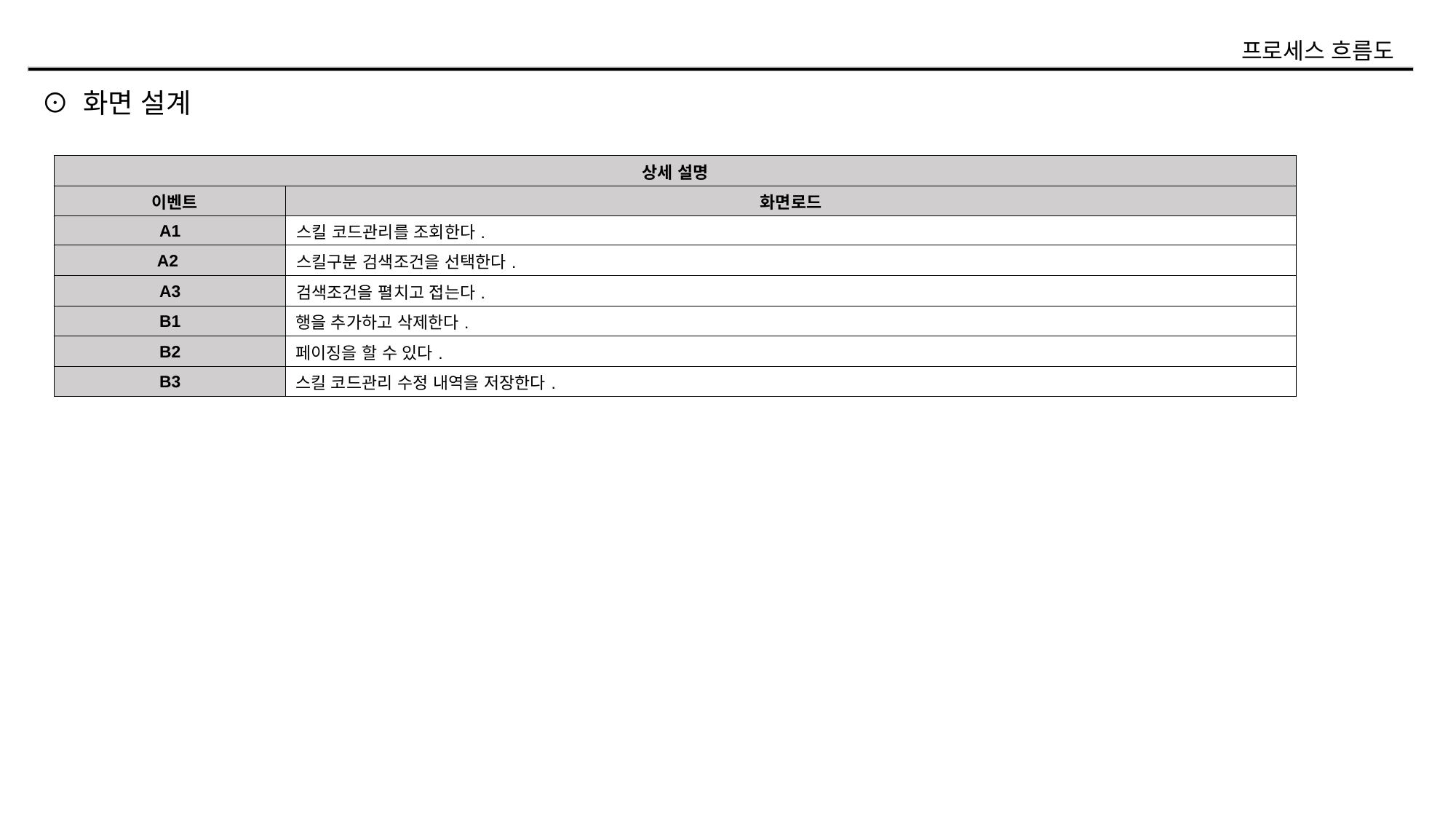

프로세스 흐름도

⊙ 화면 설계
| 상세 설명 |  |
| --- | --- |
| 이벤트 | 화면로드 |
| A1 | 스킬 코드관리를 조회한다. |
| A2 | 스킬구분 검색조건을 선택한다. |
| A3 | 검색조건을 펼치고 접는다. |
| B1 | 행을 추가하고 삭제한다. |
| B2 | 페이징을 할 수 있다. |
| B3 | 스킬 코드관리 수정 내역을 저장한다. |